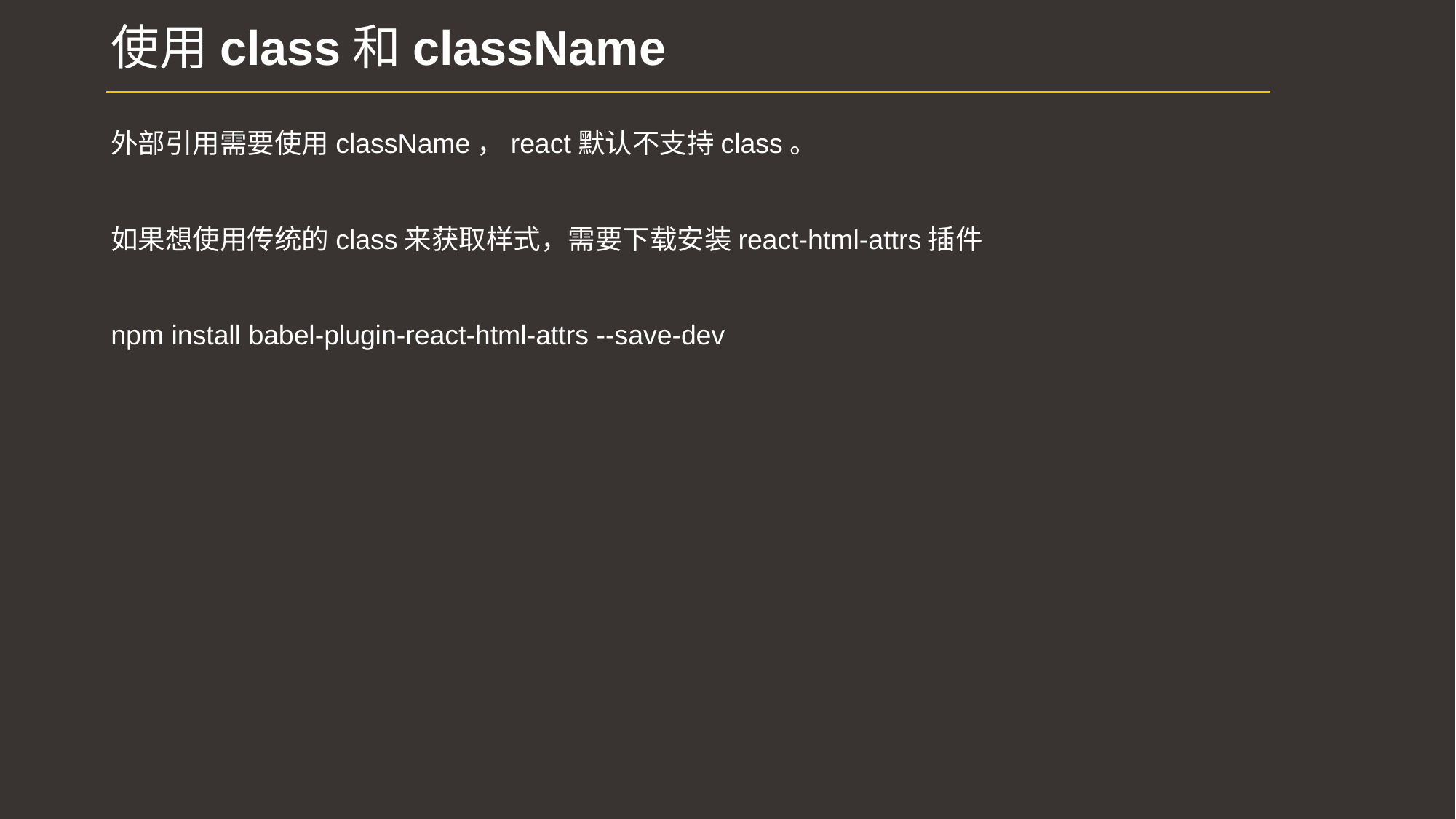

# 使用class和className
外部引用需要使用className，react默认不支持class。

如果想使用传统的class来获取样式，需要下载安装react-html-attrs插件

npm install babel-plugin-react-html-attrs --save-dev